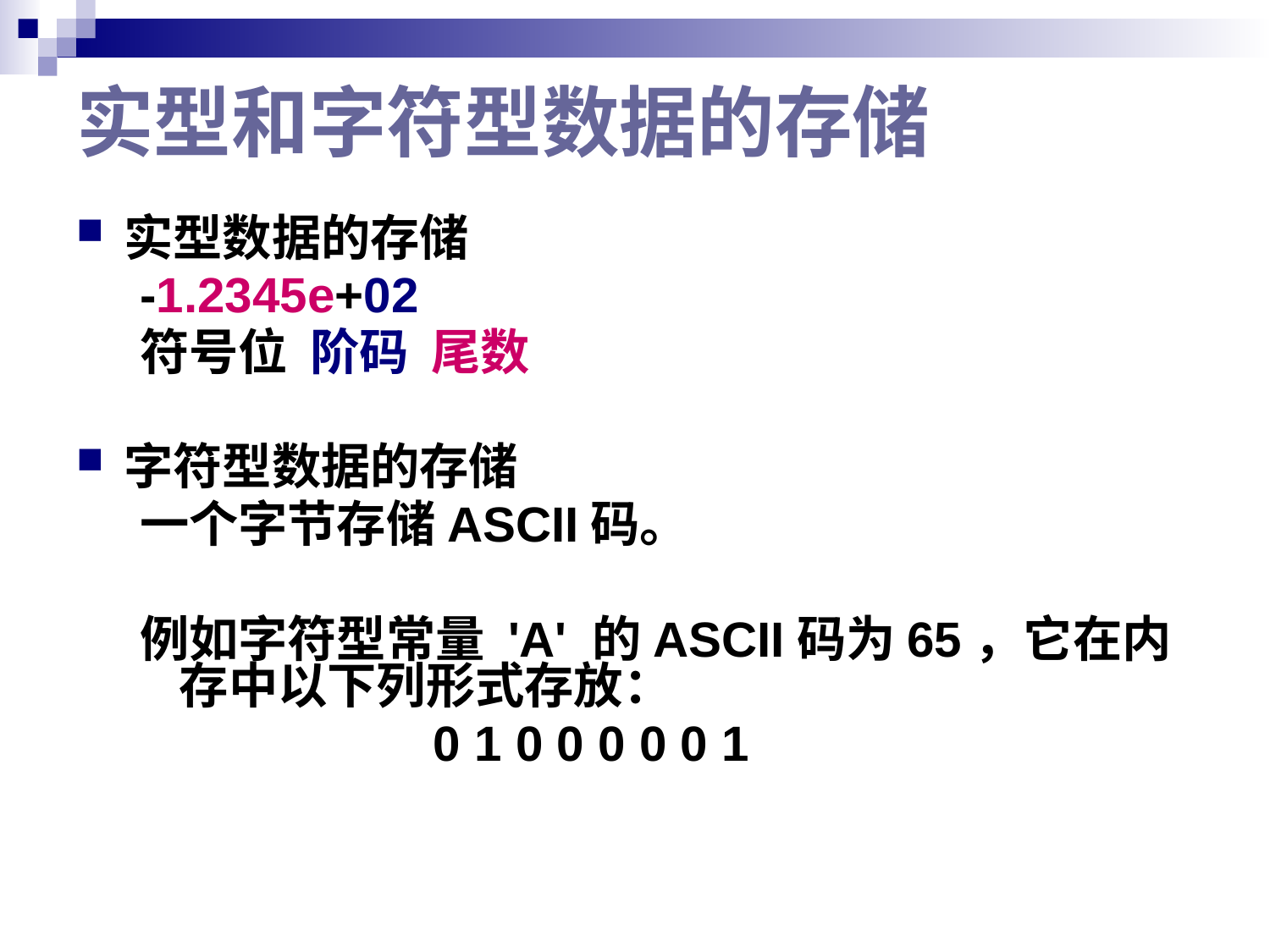

# 实型和字符型数据的存储
实型数据的存储
-1.2345e+02
符号位  阶码  尾数

字符型数据的存储
一个字节存储ASCII码。

例如字符型常量 'A' 的ASCII码为65，它在内存中以下列形式存放：
			0 1 0 0 0 0 0 1